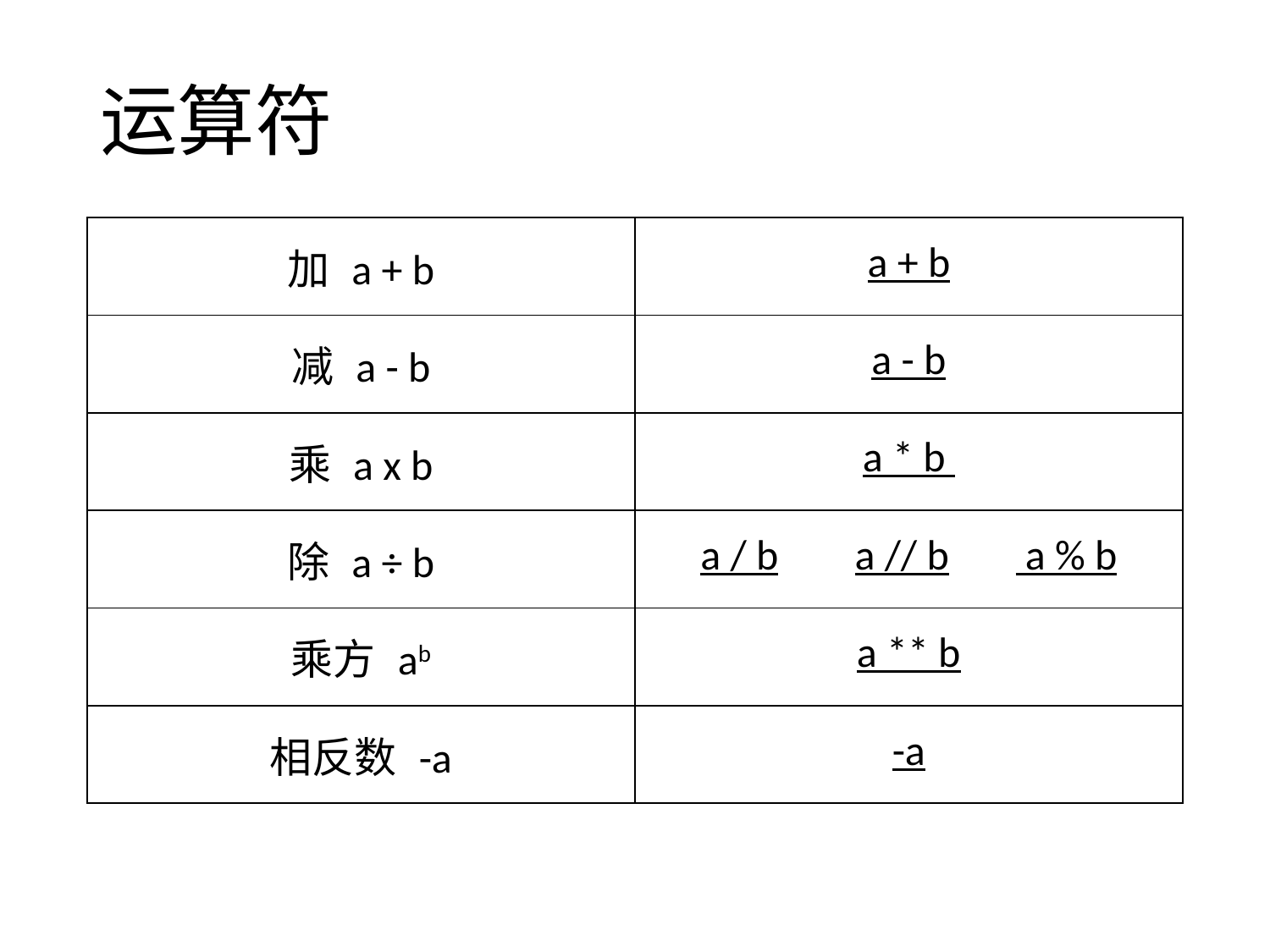

# 运算符
| 加 a + b | a + b |
| --- | --- |
| 减 a - b | a - b |
| 乘 a x b | a \* b |
| 除 a ÷ b | a / b a // b a % b |
| 乘方 ab | a \*\* b |
| 相反数 -a | -a |